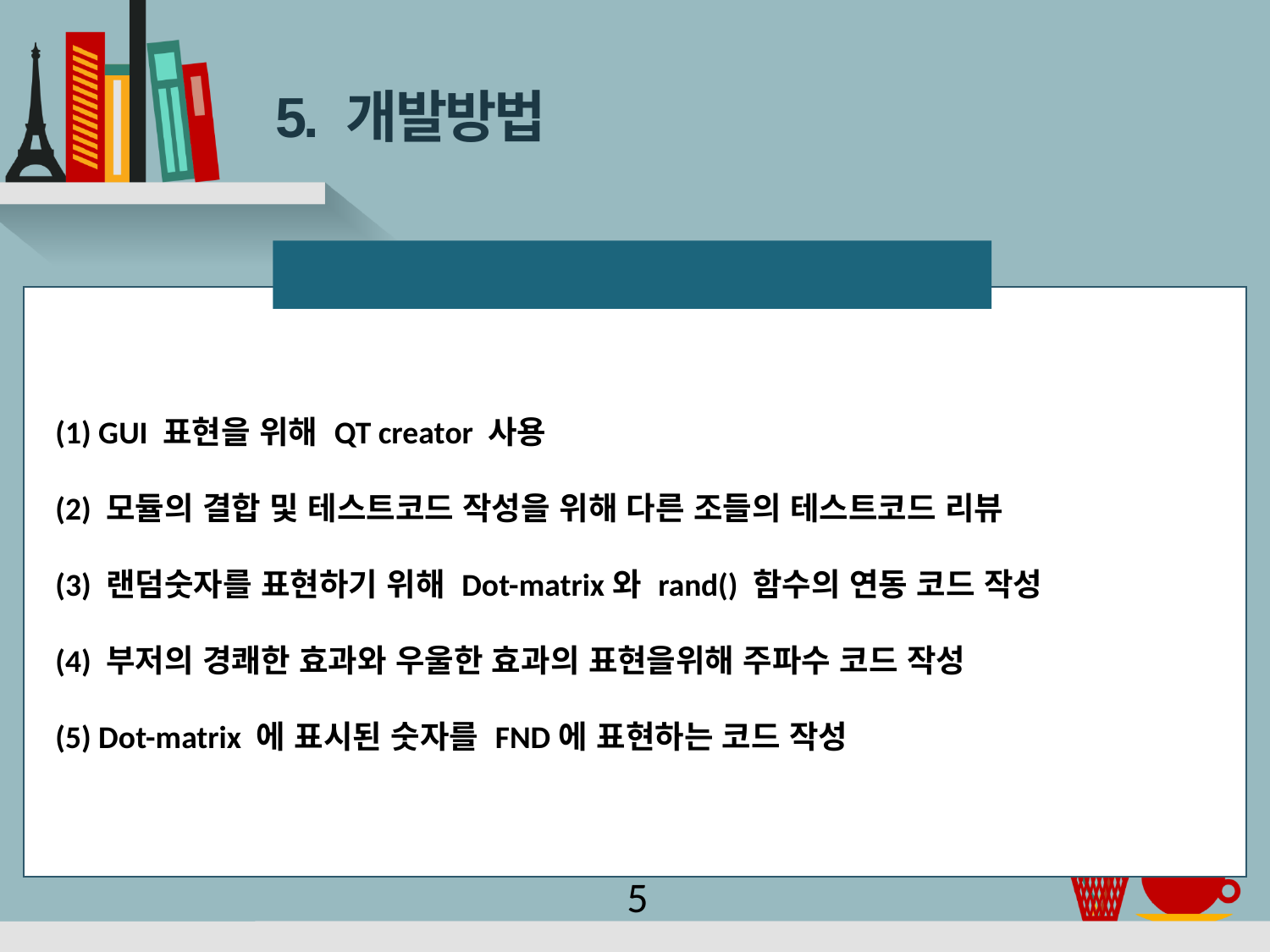

# 5. 개발방법
주요 개발 이슈 & 방법

(1) GUI 표현을 위해 QT creator 사용

(2) 모듈의 결합 및 테스트코드 작성을 위해 다른 조들의 테스트코드 리뷰

(3) 랜덤숫자를 표현하기 위해 Dot-matrix와 rand() 함수의 연동 코드 작성

(4) 부저의 경쾌한 효과와 우울한 효과의 표현을위해 주파수 코드 작성

(5) Dot-matrix 에 표시된 숫자를 FND에 표현하는 코드 작성

5